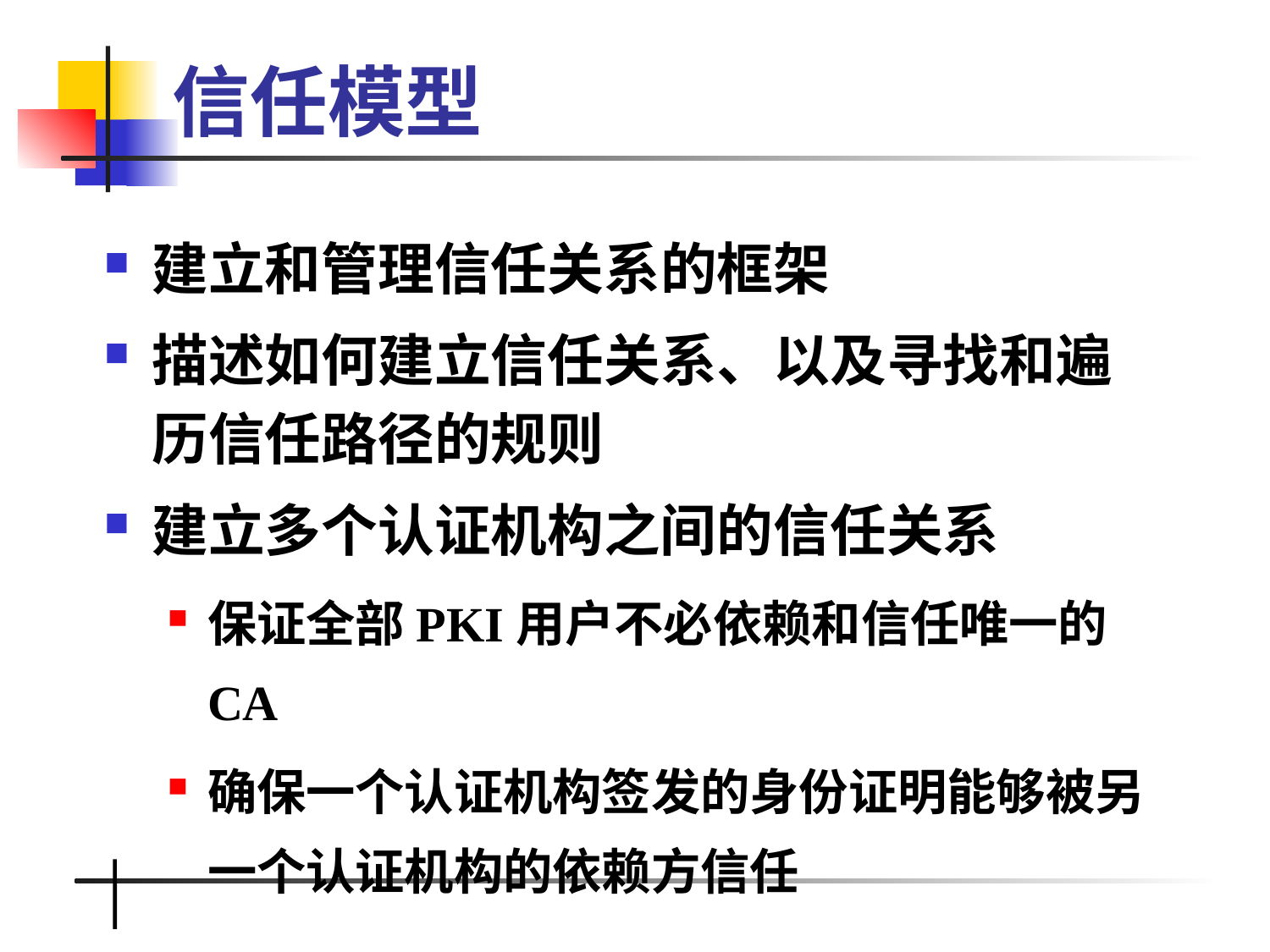

# 信任模型
建立和管理信任关系的框架
描述如何建立信任关系、以及寻找和遍历信任路径的规则
建立多个认证机构之间的信任关系
保证全部PKI用户不必依赖和信任唯一的CA
确保一个认证机构签发的身份证明能够被另一个认证机构的依赖方信任